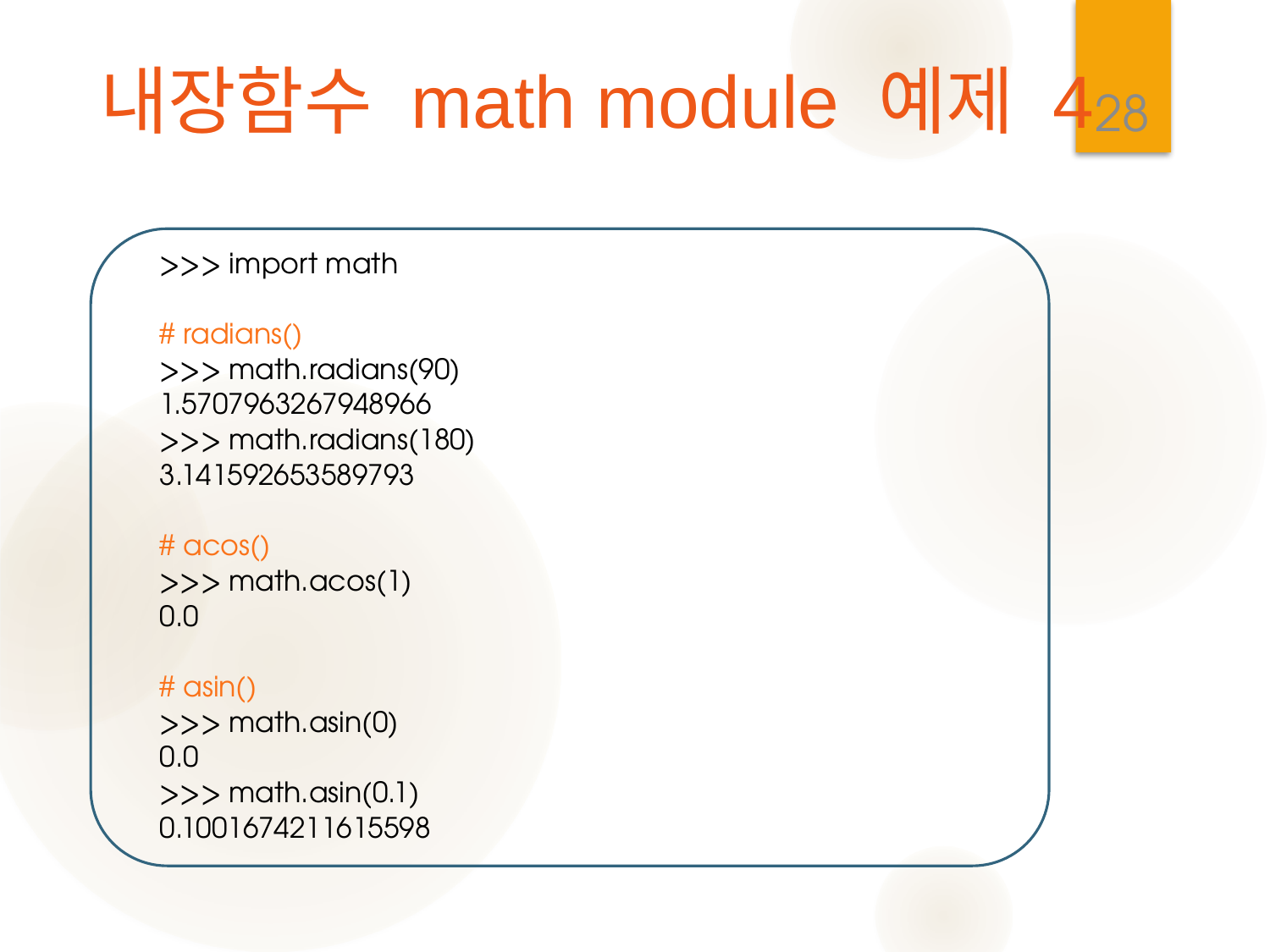

28
# 내장함수 math module 예제 4

>>> import math

# radians()
>>> math.radians(90)
1.5707963267948966
>>> math.radians(180)
3.141592653589793

# acos()
>>> math.acos(1)
0.0

# asin()
>>> math.asin(0)
0.0
>>> math.asin(0.1)
0.1001674211615598